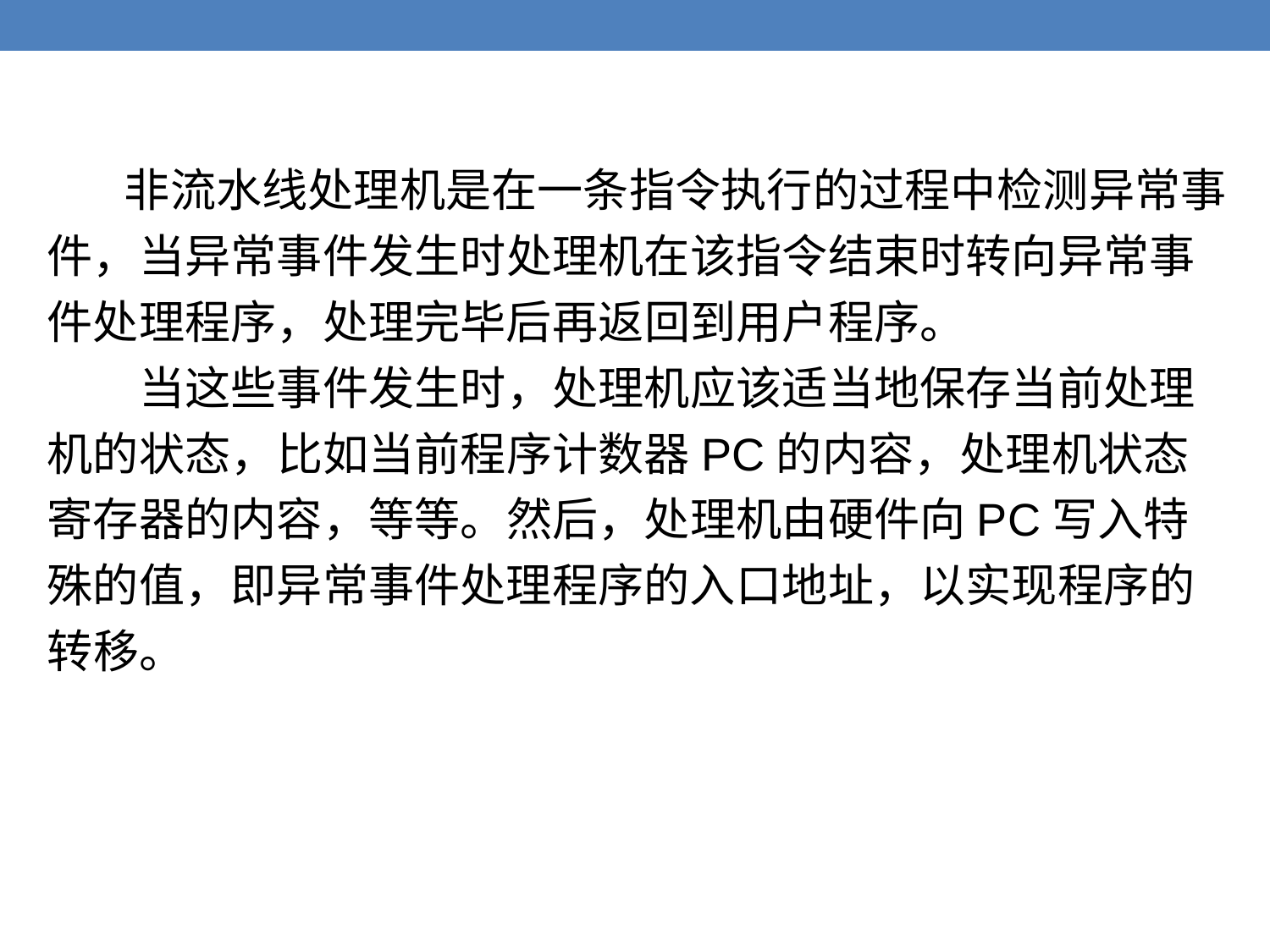

59
　   非流水线处理机是在一条指令执行的过程中检测异常事件，当异常事件发生时处理机在该指令结束时转向异常事件处理程序，处理完毕后再返回到用户程序。
　　当这些事件发生时，处理机应该适当地保存当前处理机的状态，比如当前程序计数器PC的内容，处理机状态寄存器的内容，等等。然后，处理机由硬件向PC写入特殊的值，即异常事件处理程序的入口地址，以实现程序的转移。